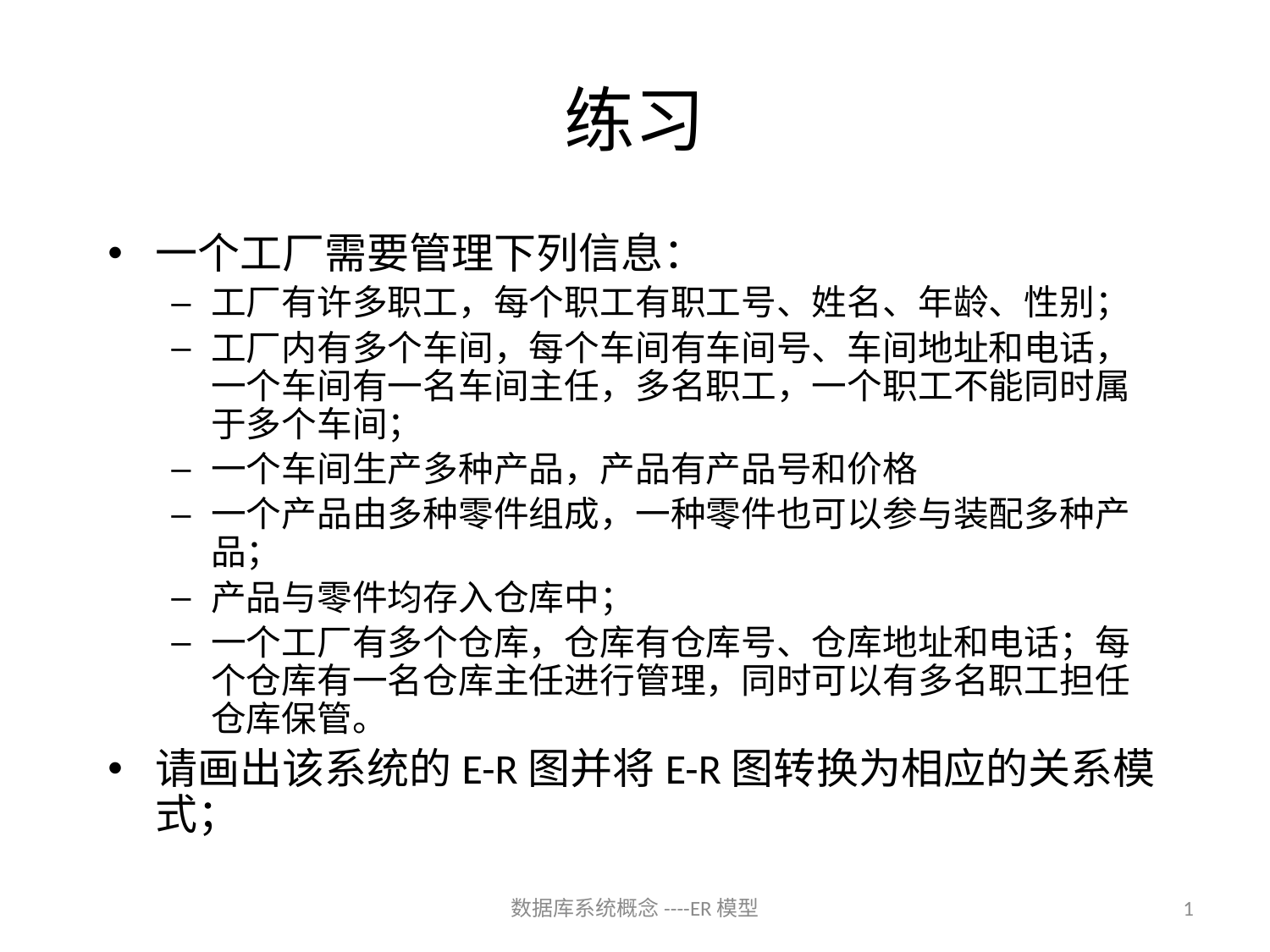

# 练习
一个工厂需要管理下列信息：
工厂有许多职工，每个职工有职工号、姓名、年龄、性别；
工厂内有多个车间，每个车间有车间号、车间地址和电话，一个车间有一名车间主任，多名职工，一个职工不能同时属于多个车间；
一个车间生产多种产品，产品有产品号和价格
一个产品由多种零件组成，一种零件也可以参与装配多种产品；
产品与零件均存入仓库中；
一个工厂有多个仓库，仓库有仓库号、仓库地址和电话；每个仓库有一名仓库主任进行管理，同时可以有多名职工担任仓库保管。
请画出该系统的E-R图并将E-R图转换为相应的关系模式；
1
数据库系统概念----ER模型